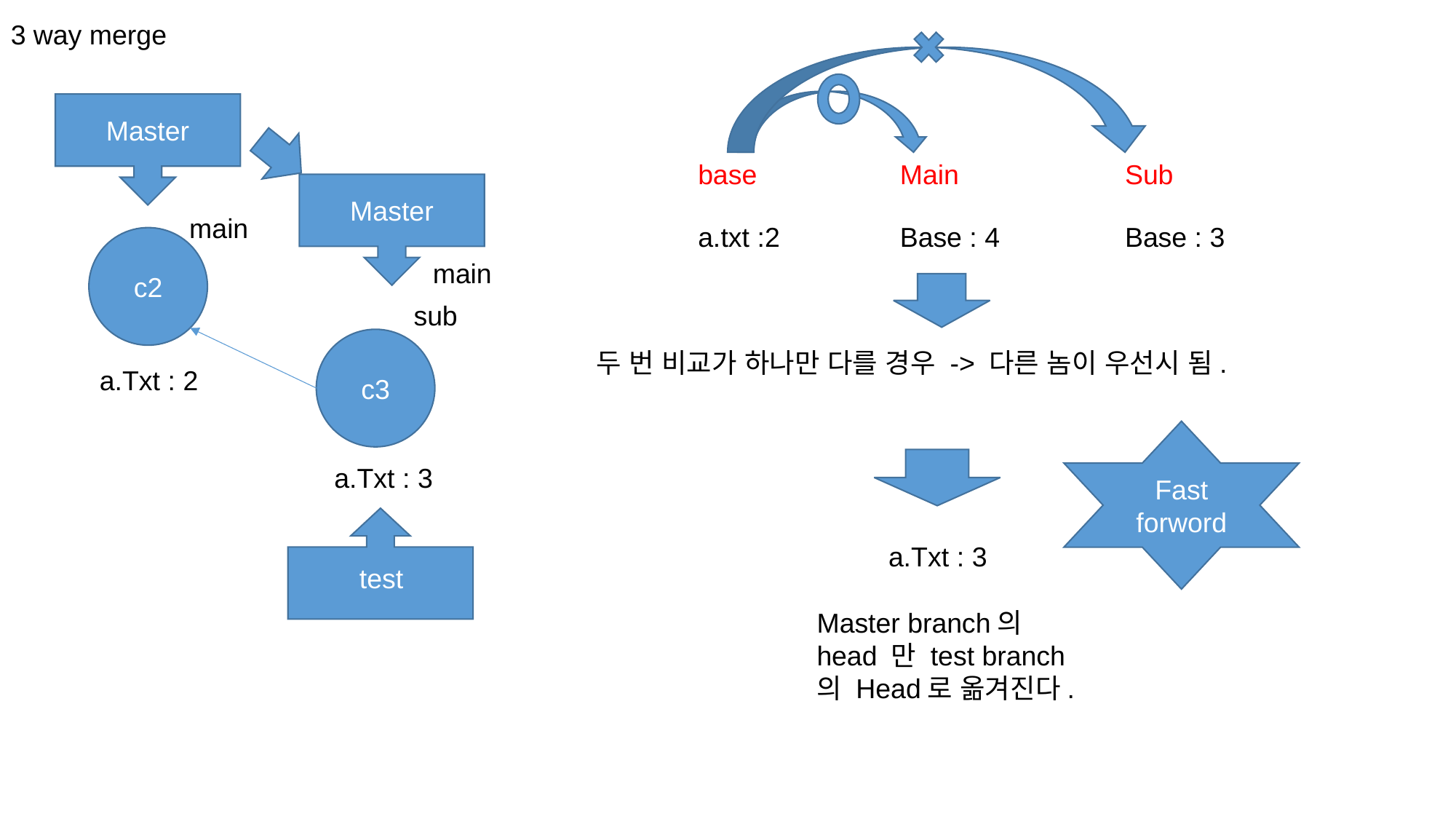

3 way merge

Master

base
Main
Sub
Master
main
Base : 4
Base : 3
a.txt :2
c2
main

sub
c3
두 번 비교가 하나만 다를 경우 -> 다른 놈이 우선시 됨.
a.Txt : 2
Fast forword

a.Txt : 3

a.Txt : 3
test
Master branch의 head 만 test branch의 Head로 옮겨진다.